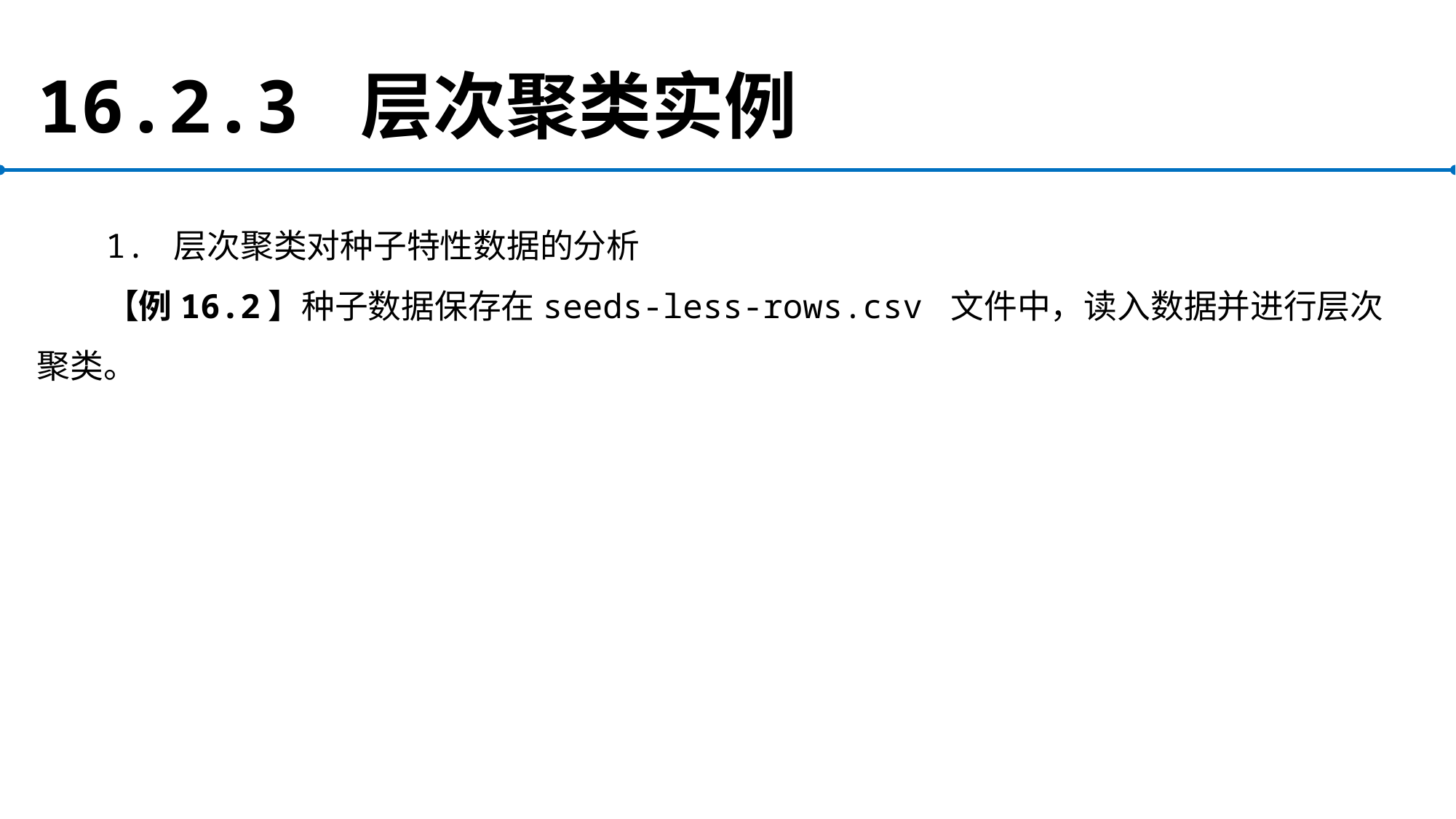

# 16.2.3 层次聚类实例
1. 层次聚类对种子特性数据的分析
【例16.2】种子数据保存在seeds-less-rows.csv 文件中，读入数据并进行层次聚类。